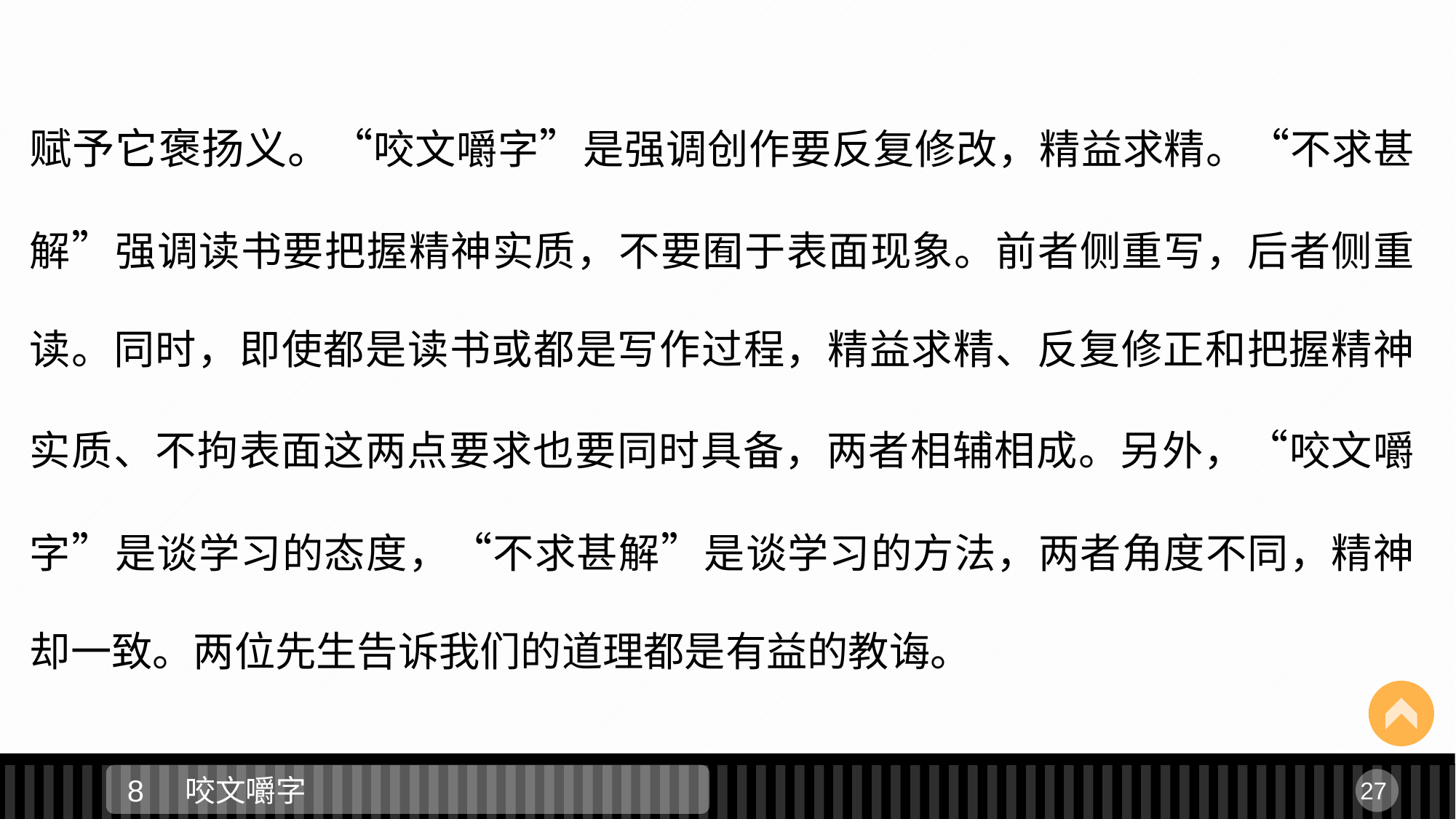

赋予它褒扬义。“咬文嚼字”是强调创作要反复修改，精益求精。“不求甚解”强调读书要把握精神实质，不要囿于表面现象。前者侧重写，后者侧重读。同时，即使都是读书或都是写作过程，精益求精、反复修正和把握精神实质、不拘表面这两点要求也要同时具备，两者相辅相成。另外，“咬文嚼字”是谈学习的态度，“不求甚解”是谈学习的方法，两者角度不同，精神却一致。两位先生告诉我们的道理都是有益的教诲。